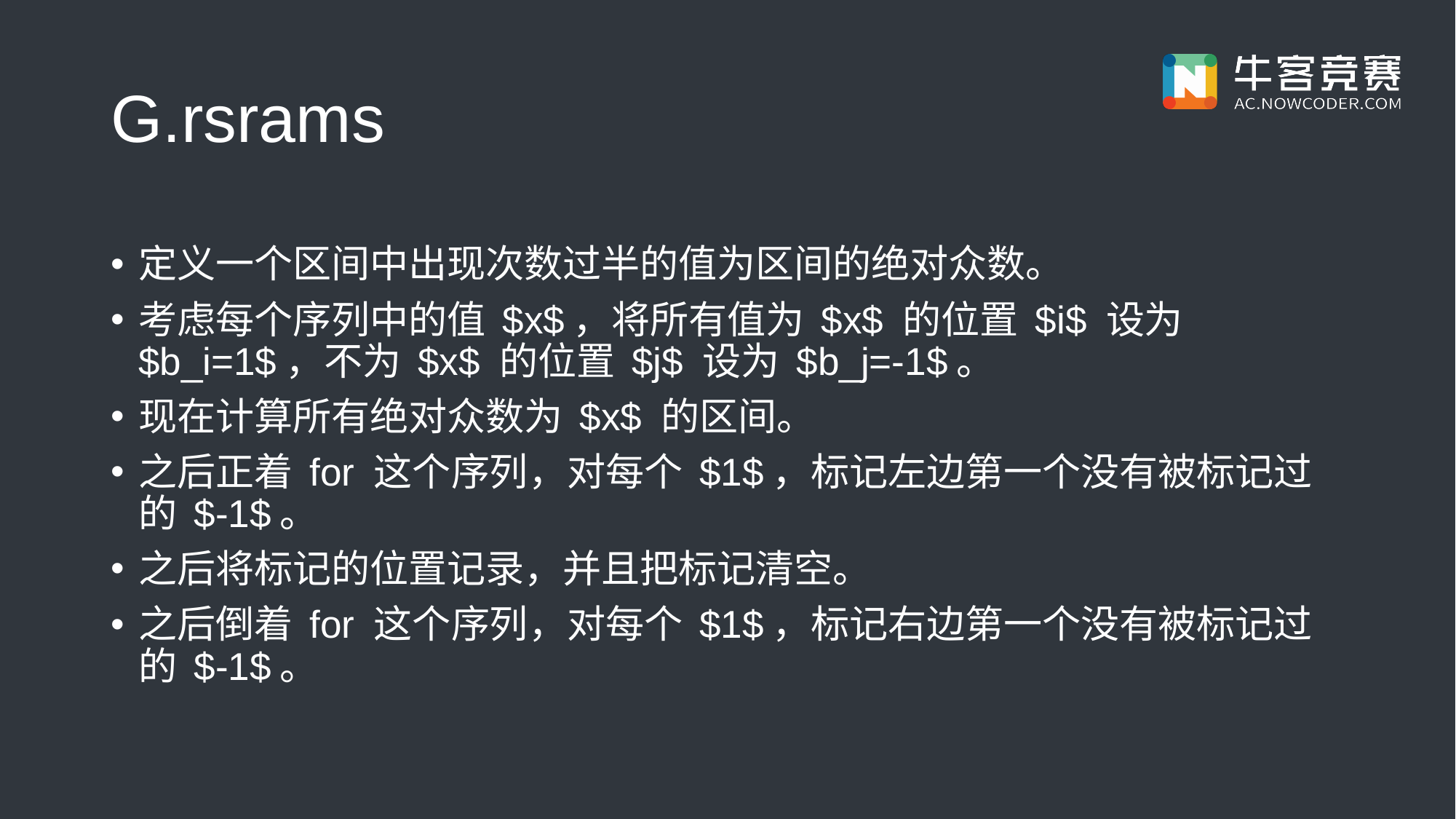

# G.rsrams

定义一个区间中出现次数过半的值为区间的绝对众数。
考虑每个序列中的值 $x$，将所有值为 $x$ 的位置 $i$ 设为 $b_i=1$，不为 $x$ 的位置 $j$ 设为 $b_j=-1$。
现在计算所有绝对众数为 $x$ 的区间。
之后正着 for 这个序列，对每个 $1$，标记左边第一个没有被标记过的 $-1$。
之后将标记的位置记录，并且把标记清空。
之后倒着 for 这个序列，对每个 $1$，标记右边第一个没有被标记过的 $-1$。